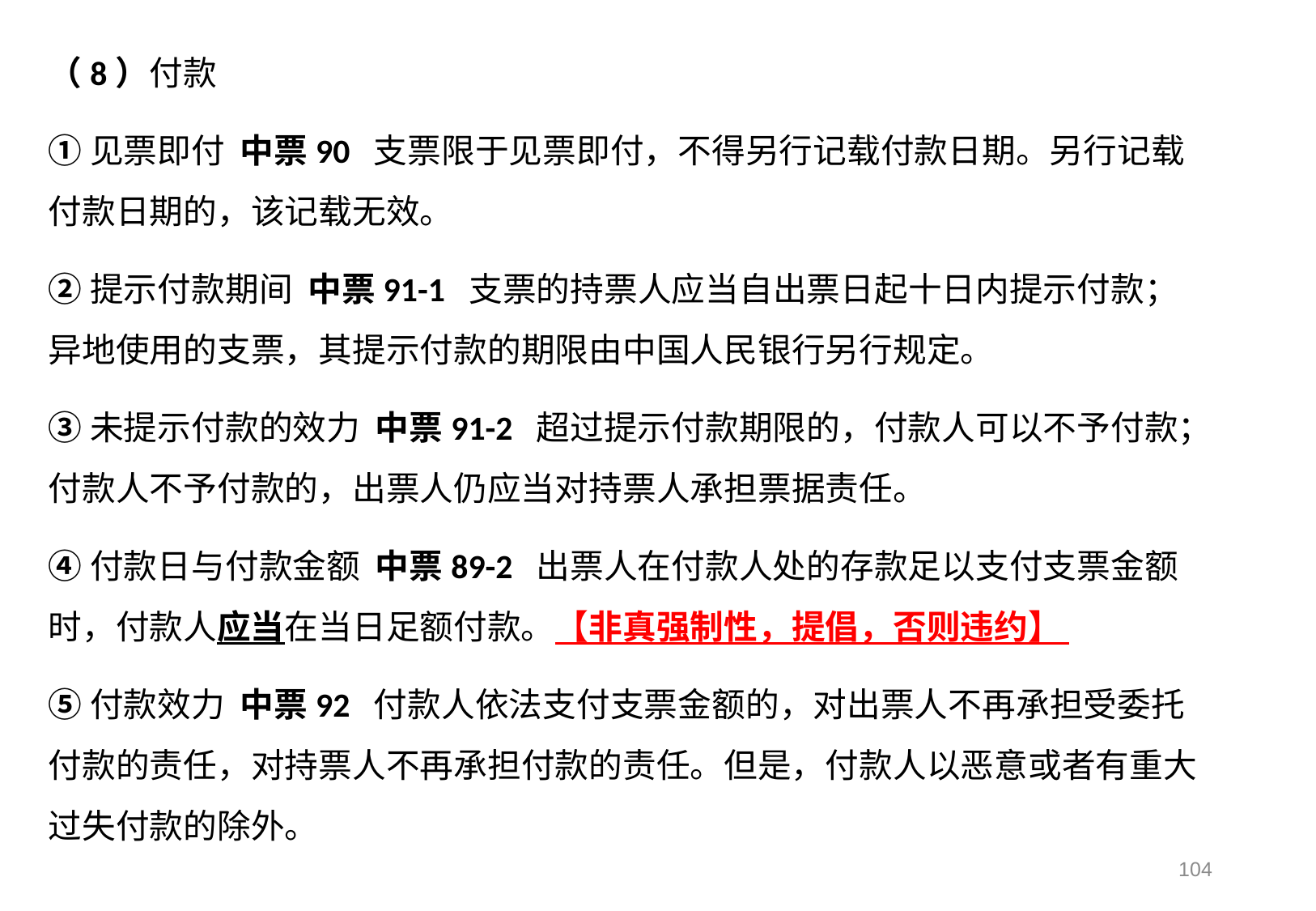

（8）付款
①见票即付  中票90  支票限于见票即付，不得另行记载付款日期。另行记载付款日期的，该记载无效。
②提示付款期间  中票91-1  支票的持票人应当自出票日起十日内提示付款；异地使用的支票，其提示付款的期限由中国人民银行另行规定。
③未提示付款的效力  中票91-2  超过提示付款期限的，付款人可以不予付款；付款人不予付款的，出票人仍应当对持票人承担票据责任。
④付款日与付款金额  中票89-2  出票人在付款人处的存款足以支付支票金额时，付款人应当在当日足额付款。【非真强制性，提倡，否则违约】
⑤付款效力  中票92  付款人依法支付支票金额的，对出票人不再承担受委托付款的责任，对持票人不再承担付款的责任。但是，付款人以恶意或者有重大过失付款的除外。
104